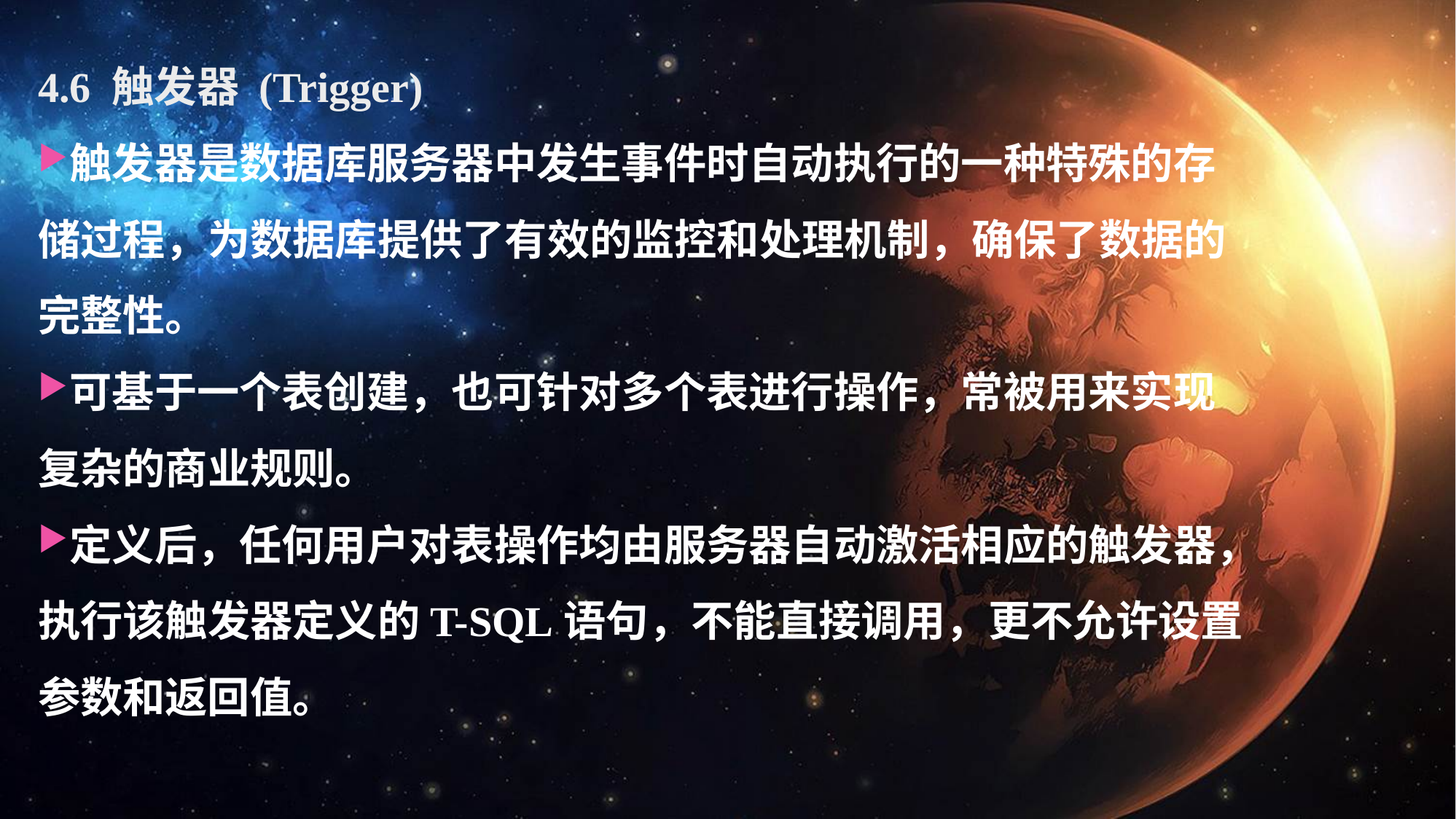

4.6 触发器 (Trigger)
触发器是数据库服务器中发生事件时自动执行的一种特殊的存储过程，为数据库提供了有效的监控和处理机制，确保了数据的完整性。
可基于一个表创建，也可针对多个表进行操作，常被用来实现复杂的商业规则。
定义后，任何用户对表操作均由服务器自动激活相应的触发器，执行该触发器定义的T-SQL语句，不能直接调用，更不允许设置参数和返回值。